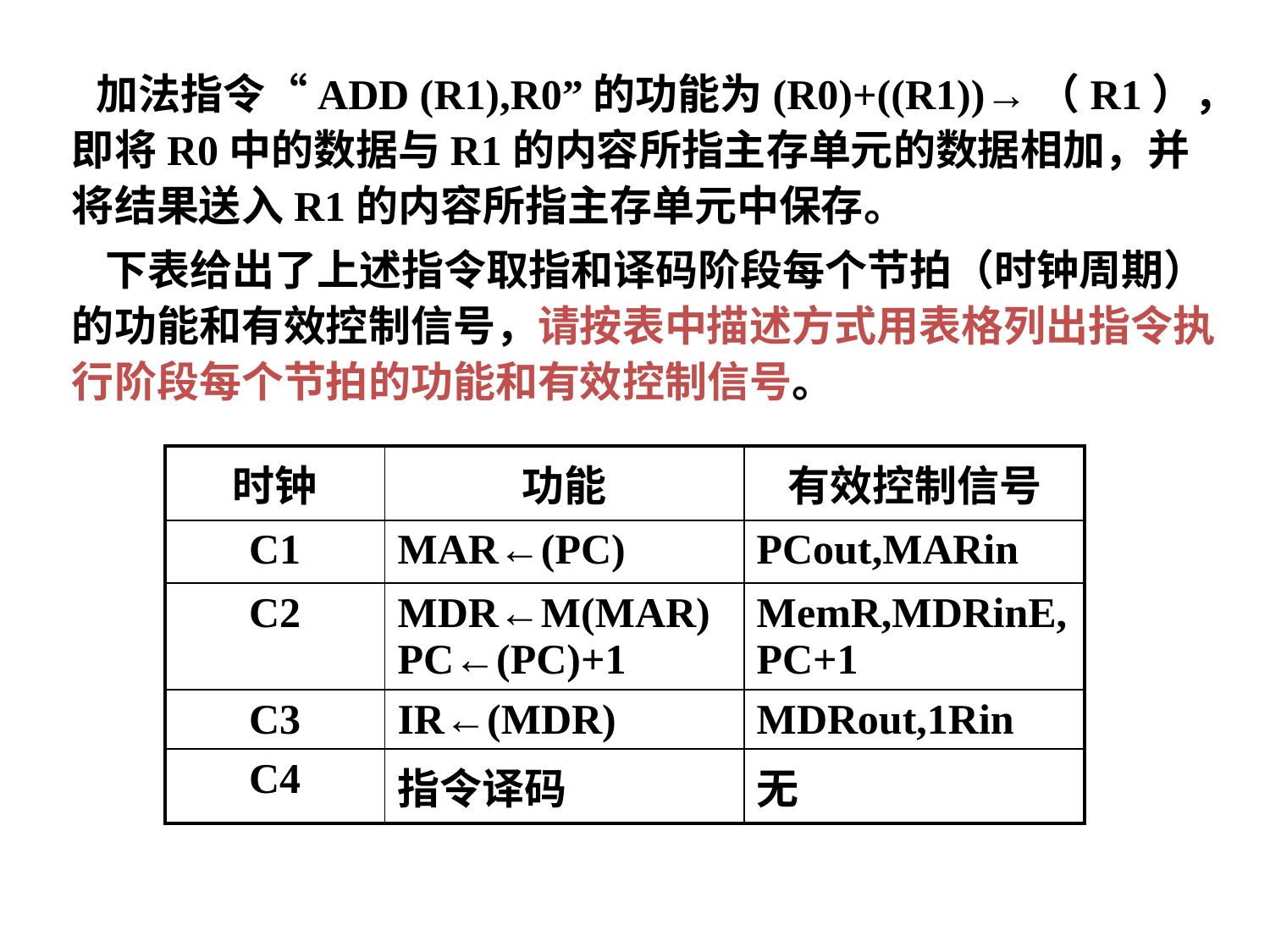

加法指令“ADD (R1),R0”的功能为(R0)+((R1))→（R1），即将R0中的数据与R1的内容所指主存单元的数据相加，并将结果送入R1的内容所指主存单元中保存。
     下表给出了上述指令取指和译码阶段每个节拍（时钟周期）的功能和有效控制信号，请按表中描述方式用表格列出指令执行阶段每个节拍的功能和有效控制信号。
| 时钟 | 功能 | 有效控制信号 |
| --- | --- | --- |
| C1 | MAR←(PC) | PCout,MARin |
| C2 | MDR←M(MAR) PC←(PC)+1 | MemR,MDRinE, PC+1 |
| C3 | IR←(MDR) | MDRout,1Rin |
| C4 | 指令译码 | 无 |